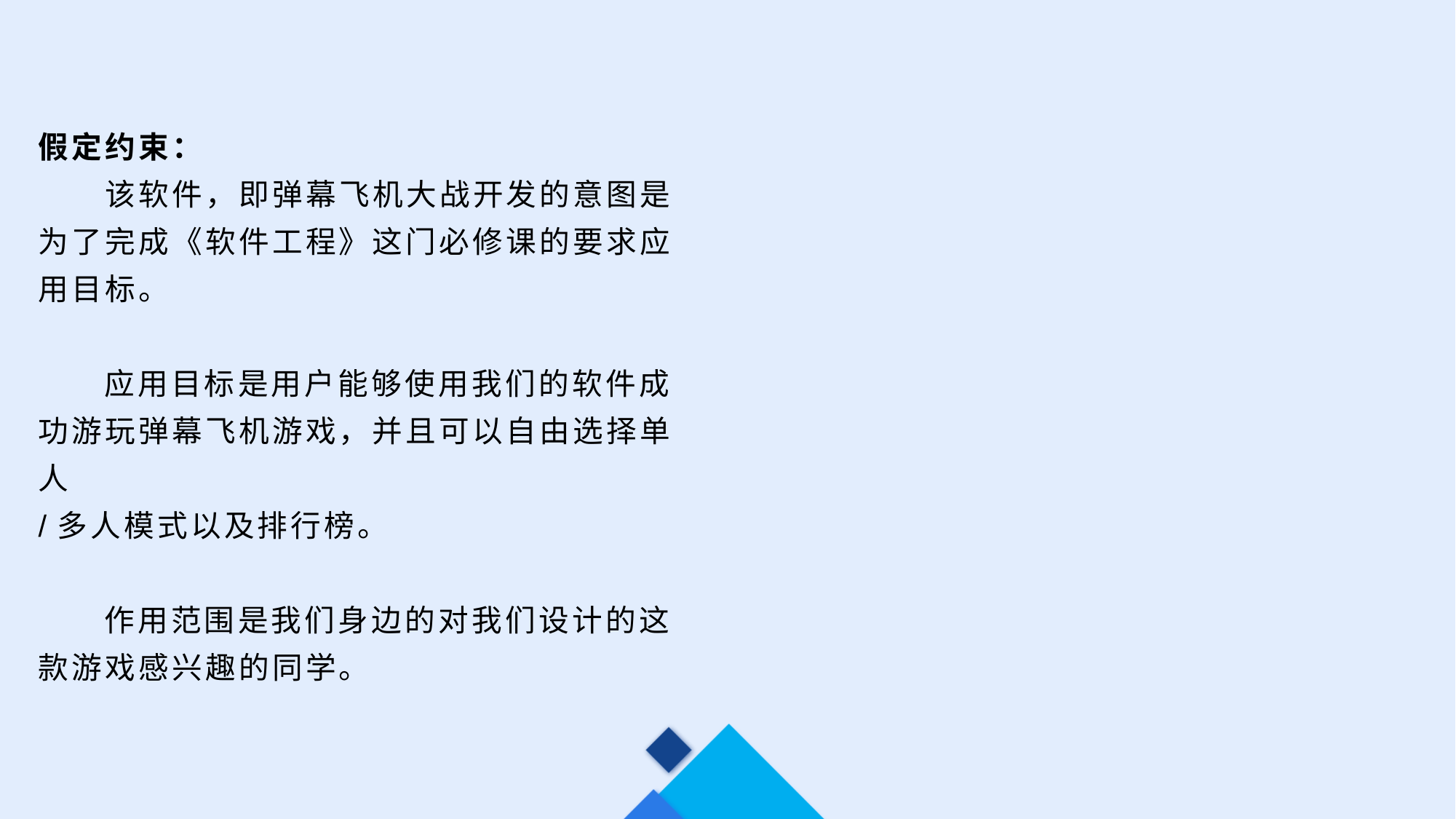

假定约束：
      该软件，即弹幕飞机大战开发的意图是为了完成《软件工程》这门必修课的要求应用目标。

      应用目标是用户能够使用我们的软件成功游玩弹幕飞机游戏，并且可以自由选择单人
/多人模式以及排行榜。

      作用范围是我们身边的对我们设计的这款游戏感兴趣的同学。